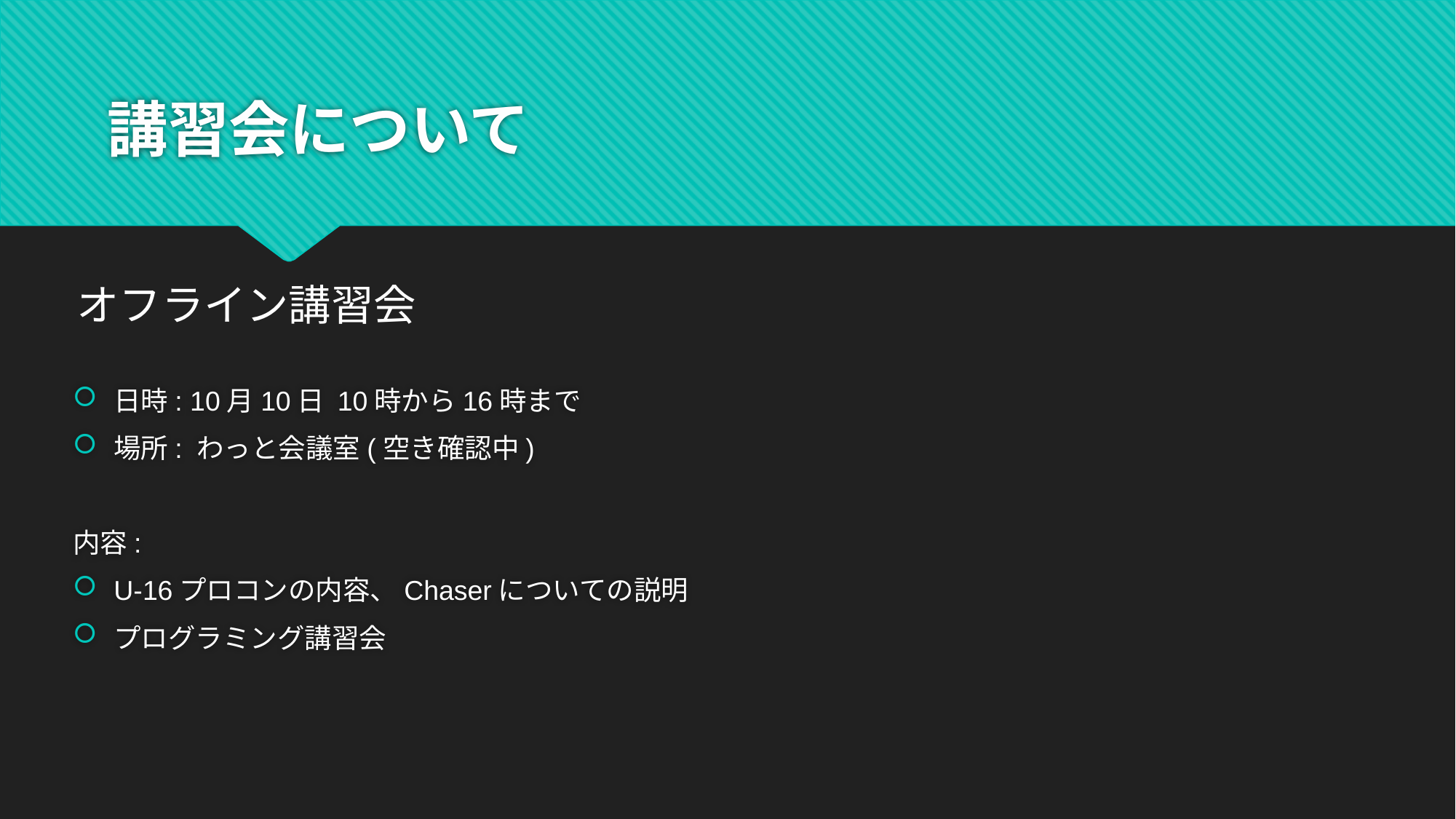

# 講習会について
オフライン講習会
日時: 10月10日 10時から16時まで
場所: わっと会議室(空き確認中)

内容:
U-16プロコンの内容、Chaserについての説明
プログラミング講習会